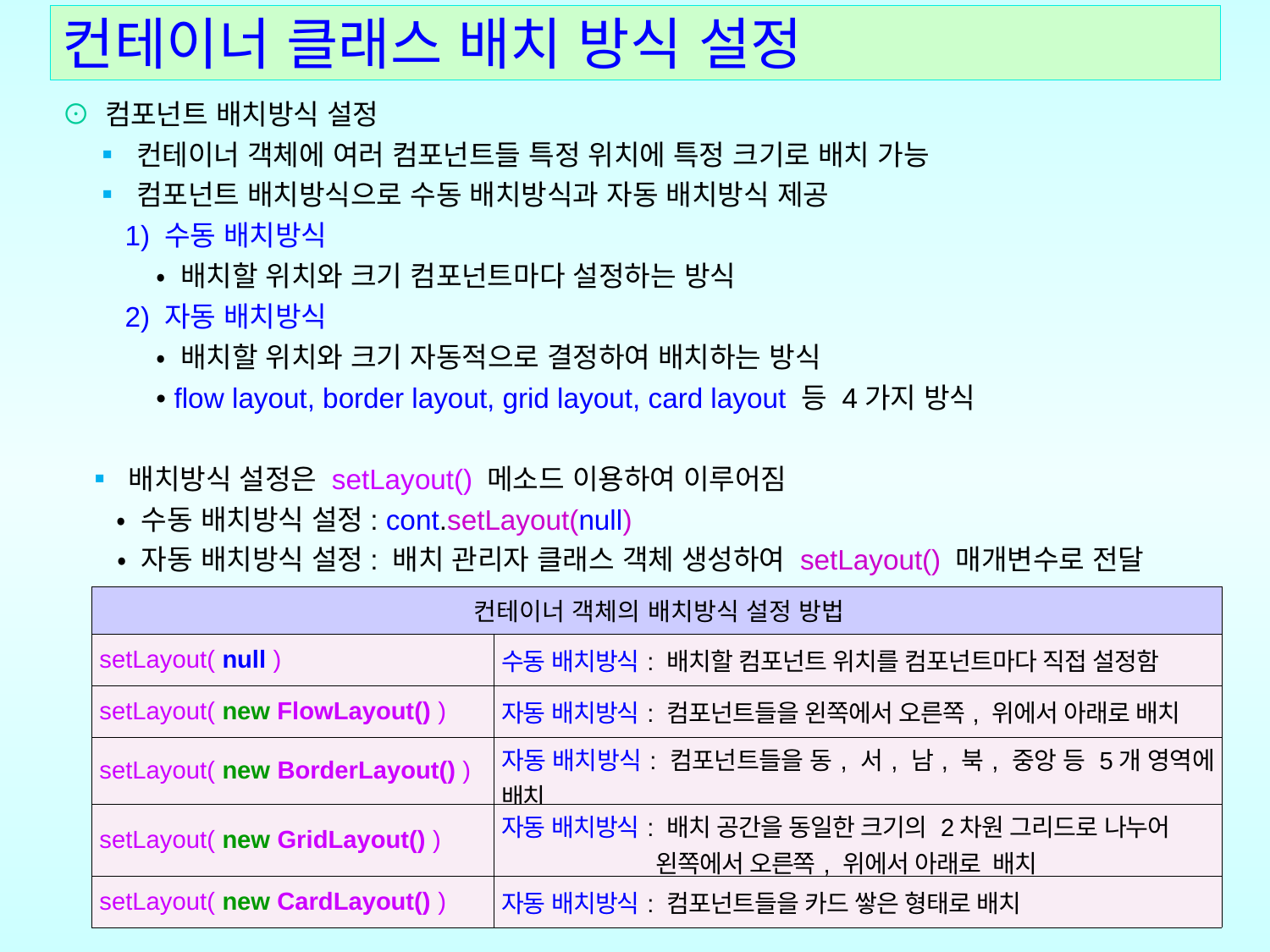

# 컨테이너 클래스 배치 방식 설정
⊙ 컴포넌트 배치방식 설정
    ▪ 컨테이너 객체에 여러 컴포넌트들 특정 위치에 특정 크기로 배치 가능
    ▪ 컴포넌트 배치방식으로 수동 배치방식과 자동 배치방식 제공
        1) 수동 배치방식
            • 배치할 위치와 크기 컴포넌트마다 설정하는 방식
        2) 자동 배치방식
            • 배치할 위치와 크기 자동적으로 결정하여 배치하는 방식
            • flow layout, border layout, grid layout, card layout 등 4가지 방식

   ▪ 배치방식 설정은 setLayout() 메소드 이용하여 이루어짐
       • 수동 배치방식 설정: cont.setLayout(null)
       • 자동 배치방식 설정: 배치 관리자 클래스 객체 생성하여 setLayout() 매개변수로 전달
| 컨테이너 객체의 배치방식 설정 방법 |  |
| --- | --- |
| setLayout( null ) | 수동 배치방식: 배치할 컴포넌트 위치를 컴포넌트마다 직접 설정함 |
| setLayout( new FlowLayout() ) | 자동 배치방식: 컴포넌트들을 왼쪽에서 오른쪽, 위에서 아래로 배치 |
| setLayout( new BorderLayout() ) | 자동 배치방식: 컴포넌트들을 동, 서, 남, 북, 중앙 등 5개 영역에 배치 |
| setLayout( new GridLayout() ) | 자동 배치방식: 배치 공간을 동일한 크기의 2차원 그리드로 나누어 왼쪽에서 오른쪽, 위에서 아래로 배치 |
| setLayout( new CardLayout() ) | 자동 배치방식: 컴포넌트들을 카드 쌓은 형태로 배치 |